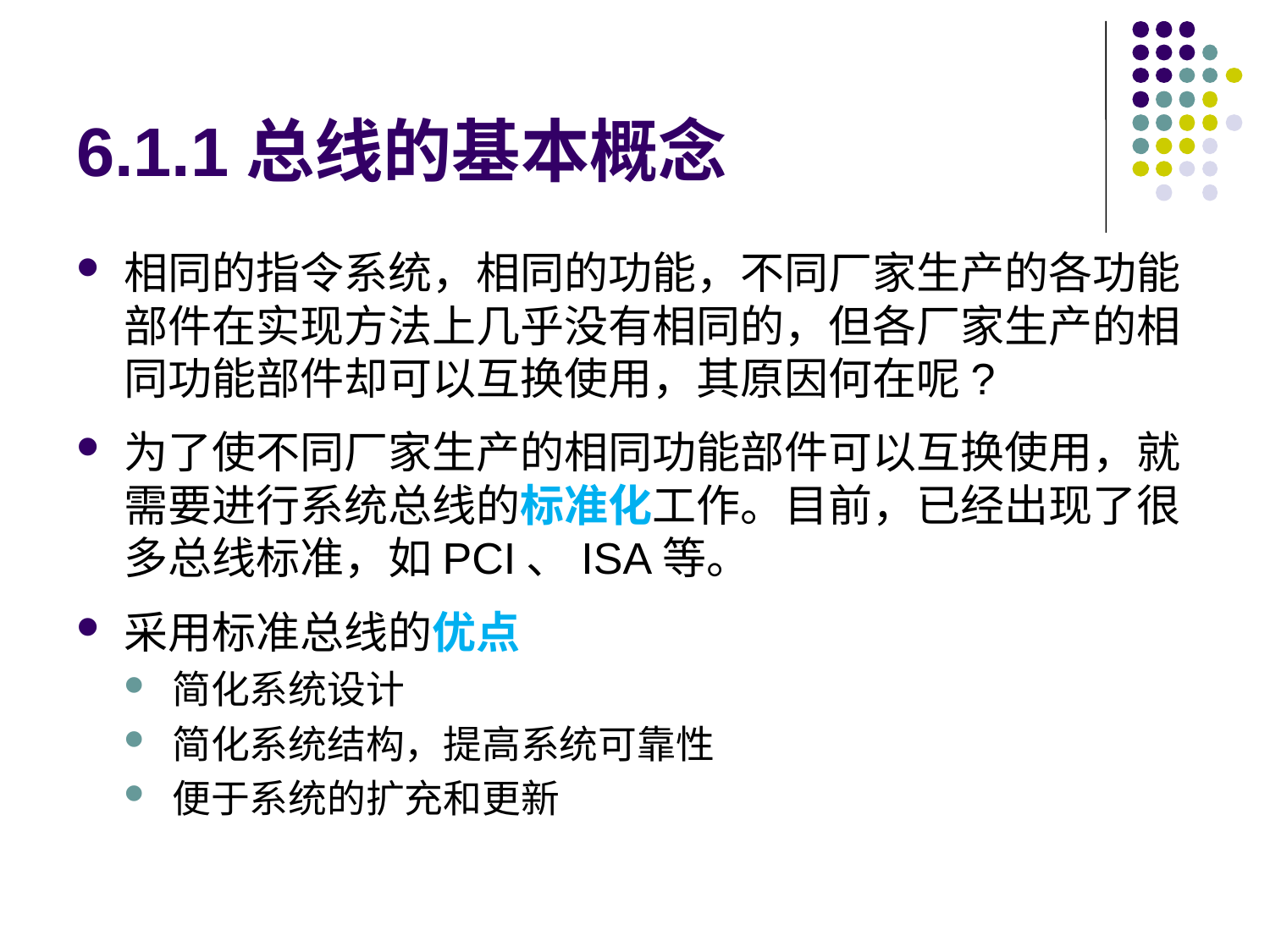

# 6.1.1总线的基本概念
相同的指令系统，相同的功能，不同厂家生产的各功能部件在实现方法上几乎没有相同的，但各厂家生产的相同功能部件却可以互换使用，其原因何在呢?
为了使不同厂家生产的相同功能部件可以互换使用，就需要进行系统总线的标准化工作。目前，已经出现了很多总线标准，如PCI、ISA等。
采用标准总线的优点
简化系统设计
简化系统结构，提高系统可靠性
便于系统的扩充和更新
13